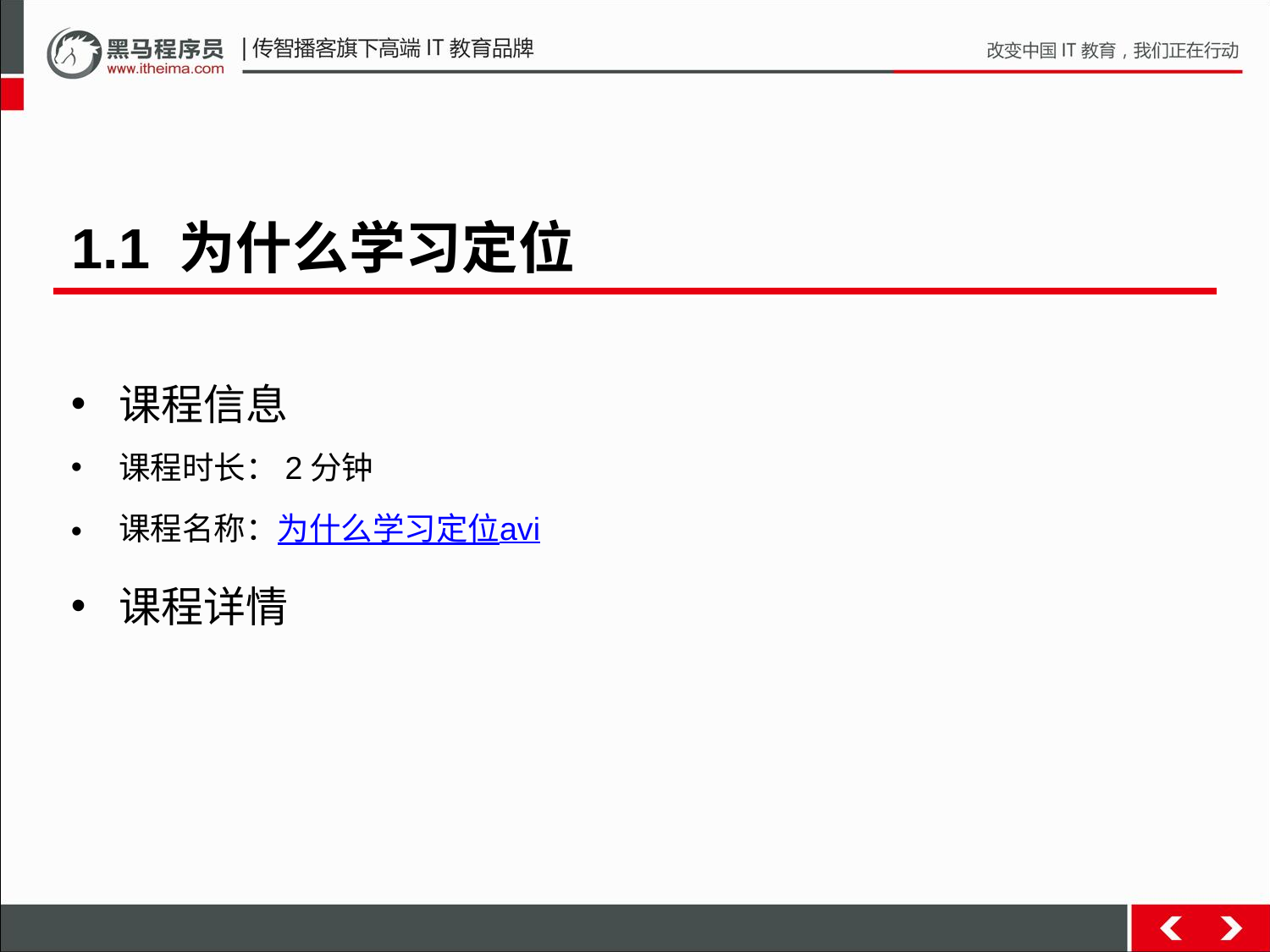

1.1 为什么学习定位
课程信息
课程时长：2分钟
课程名称：为什么学习定位avi
课程详情